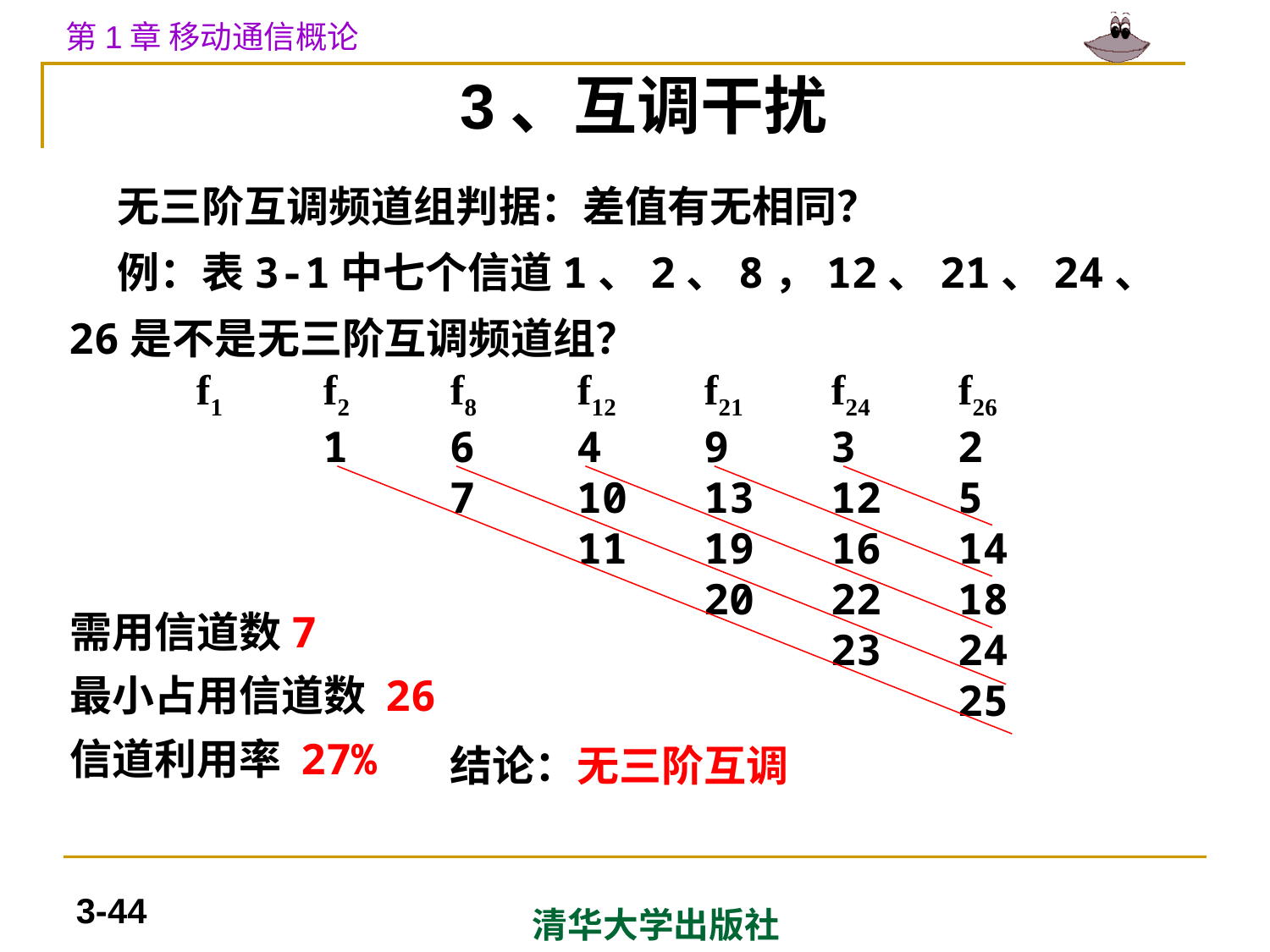

3、互调干扰
    无三阶互调频道组判据：差值有无相同？
    例：表3-1中七个信道1、2、8，12、21、24、26是不是无三阶互调频道组？
	f1	f2	f8	f12	f21	f24	f26
		1	6	4	9	3	2
			7 	10	13	12	5
				11	19	16	14
					20	22	18
						23	24
							25
			结论：无三阶互调

需用信道数7
最小占用信道数 26
信道利用率 27%
3-44